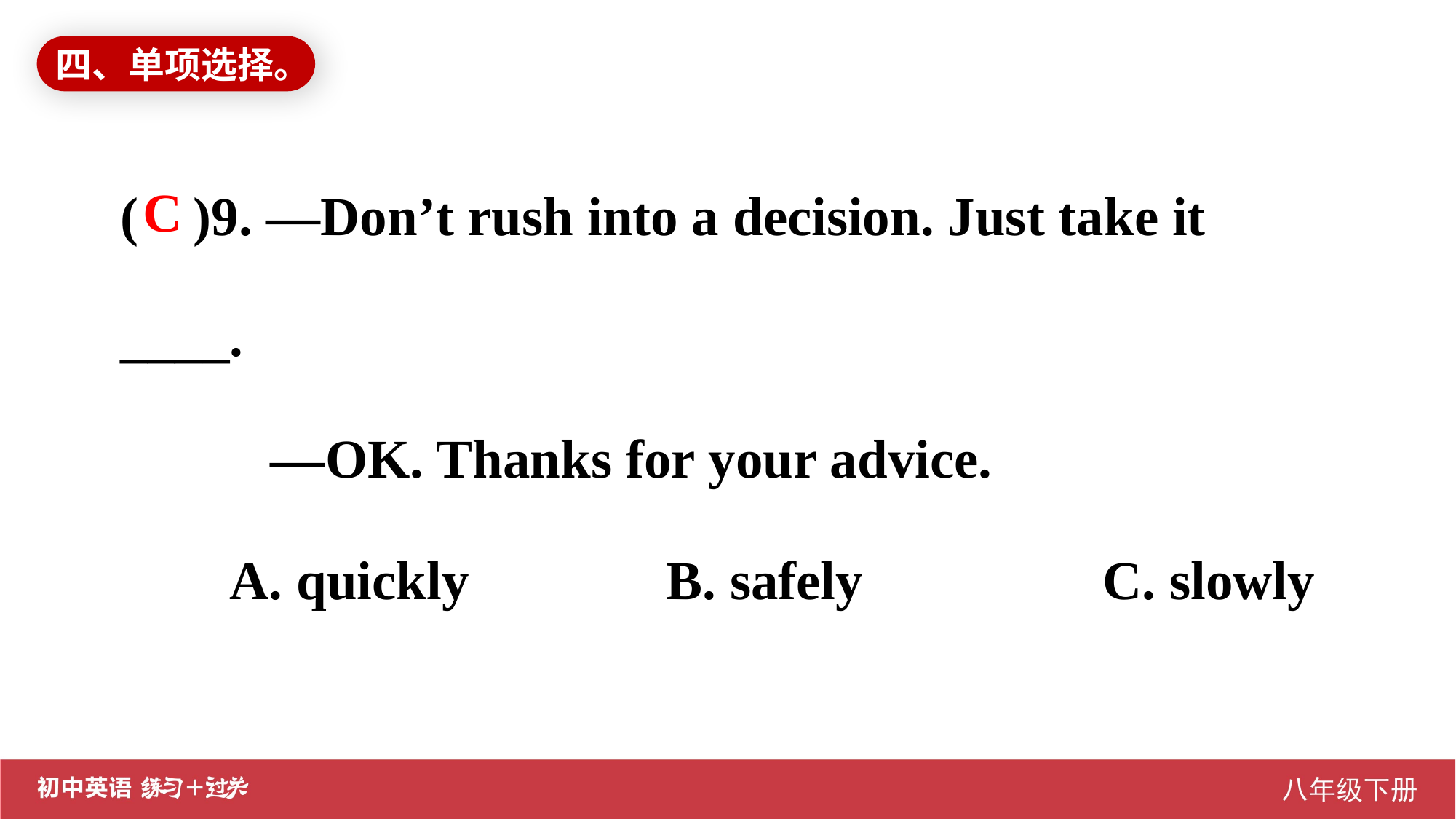

四、单项选择。
(    )9. —Don’t rush into a decision. Just take it ____.
	   —OK. Thanks for your advice.
 	A. quickly		B. safely			C. slowly
C